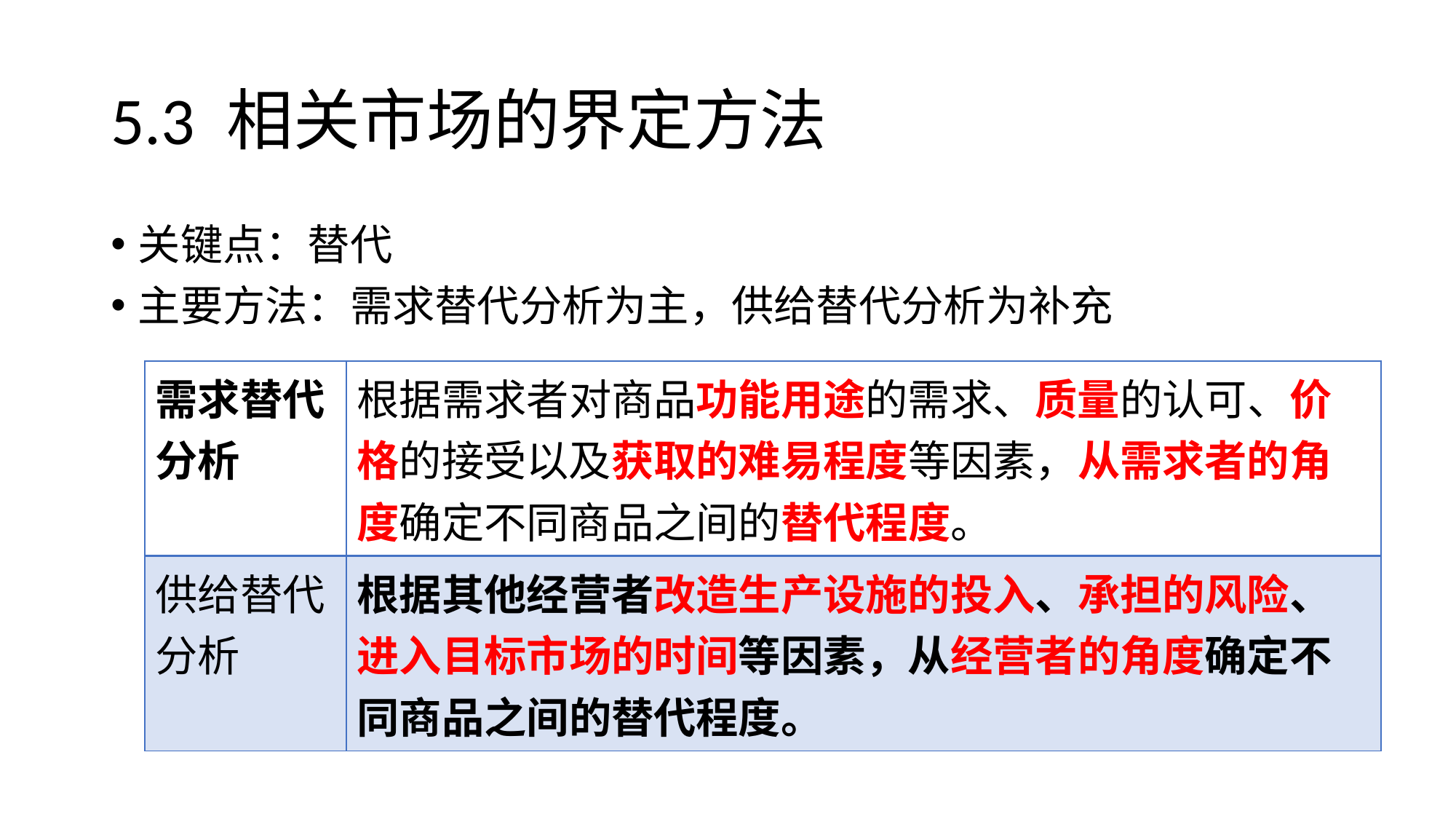

# 5.3 相关市场的界定方法
关键点：替代
主要方法：需求替代分析为主，供给替代分析为补充

| 需求替代分析 | 根据需求者对商品功能用途的需求、质量的认可、价格的接受以及获取的难易程度等因素，从需求者的角度确定不同商品之间的替代程度。 |
| --- | --- |
| 供给替代分析 | 根据其他经营者改造生产设施的投入、承担的风险、进入目标市场的时间等因素，从经营者的角度确定不同商品之间的替代程度。 |